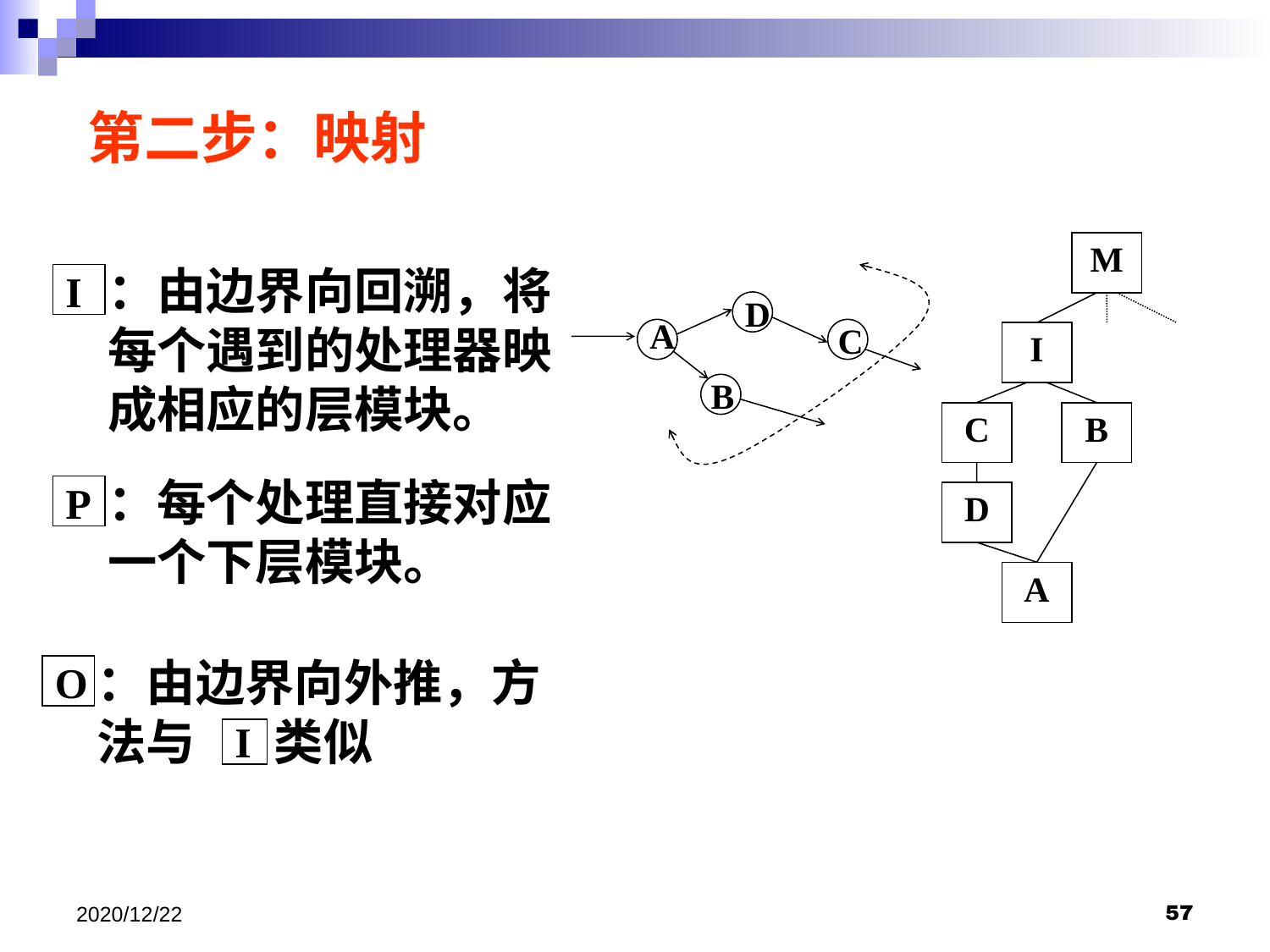

第二步：映射
M

I

C
B

D

A
：由边界向回溯，将每个遇到的处理器映成相应的层模块。
I

D

A
C

B

：每个处理直接对应一个下层模块。
P
：由边界向外推，方法与       类似
O
I
2020/12/22
57